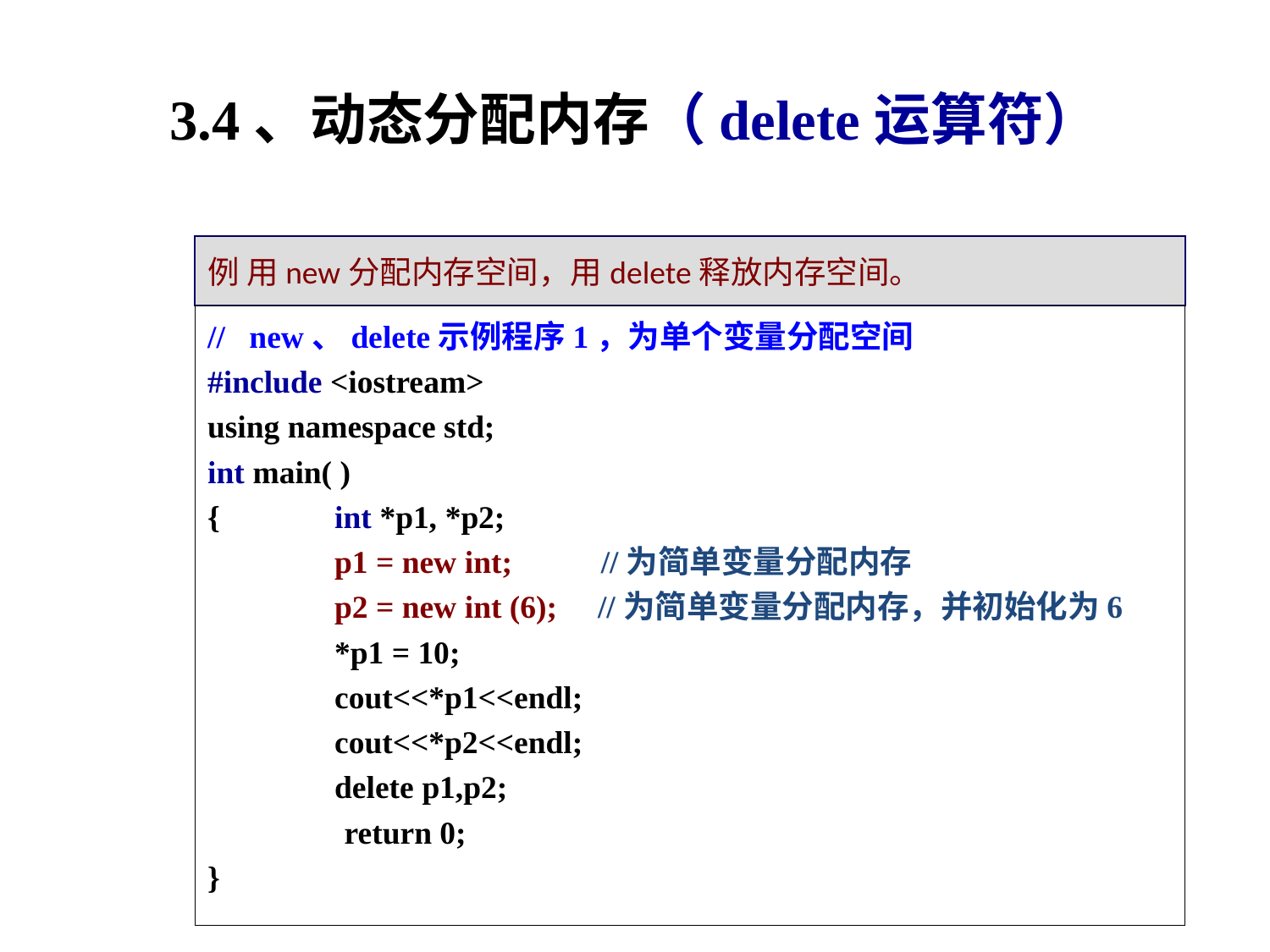

# 3.4、动态分配内存（delete运算符）
例 用new分配内存空间，用delete释放内存空间。
//   new、delete示例程序1，为单个变量分配空间
#include <iostream>
using namespace std;
int main( )
{	int *p1, *p2;
	p1 = new int;           //为简单变量分配内存
	p2 = new int (6);     //为简单变量分配内存，并初始化为6
	*p1 = 10;
	cout<<*p1<<endl;
	cout<<*p2<<endl;
	delete p1,p2;
                 return 0;
}